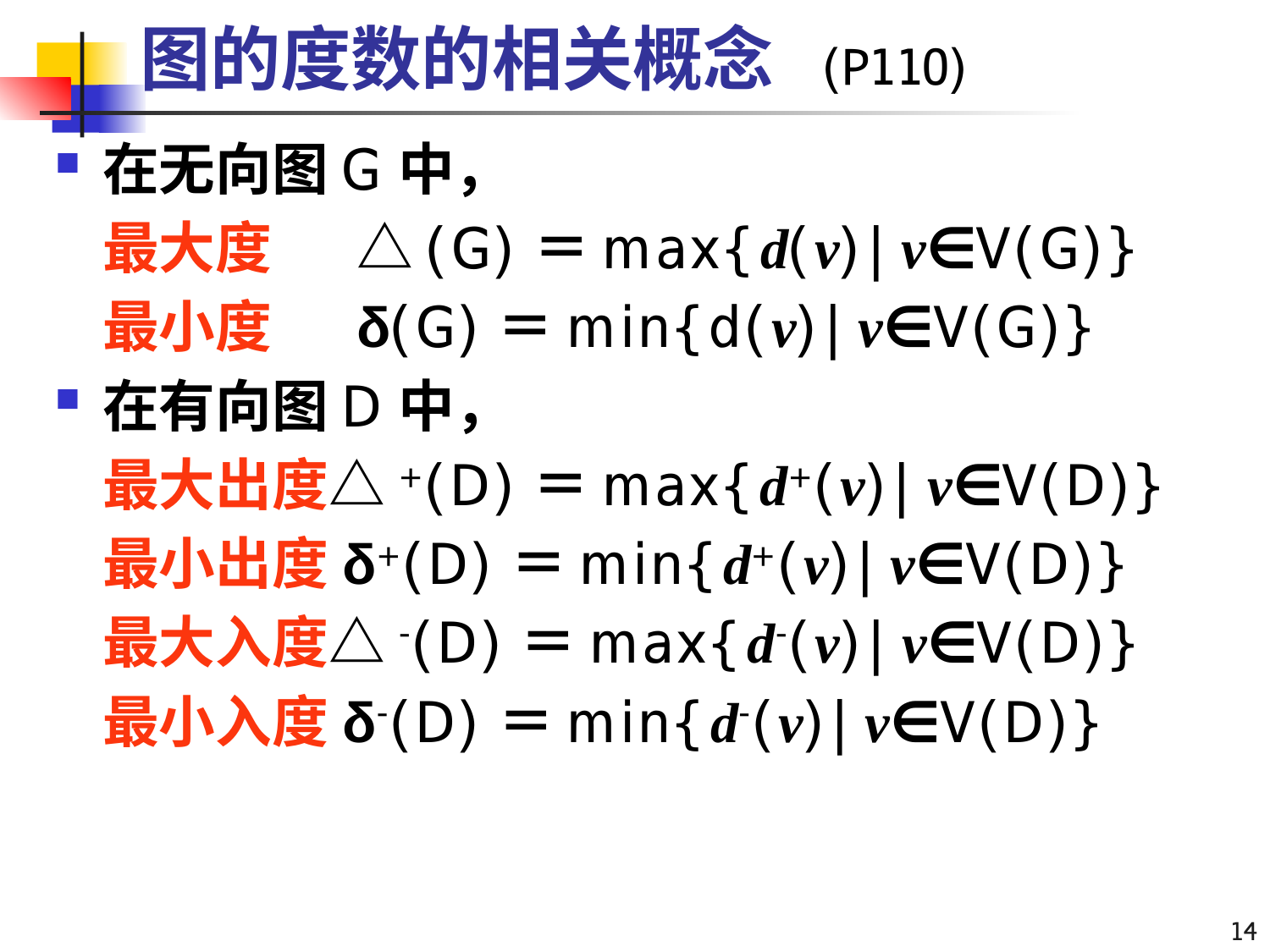

# 图的度数的相关概念  (P110)
在无向图G中，
	最大度	△(G)＝max{d(v)|v∈V(G)}
	最小度	δ(G)＝min{d(v)|v∈V(G)}
在有向图D中，
	最大出度△+(D)＝max{d+(v)|v∈V(D)}
	最小出度δ+(D)＝min{d+(v)|v∈V(D)}
	最大入度△-(D)＝max{d-(v)|v∈V(D)}
	最小入度δ-(D)＝min{d-(v)|v∈V(D)}
14